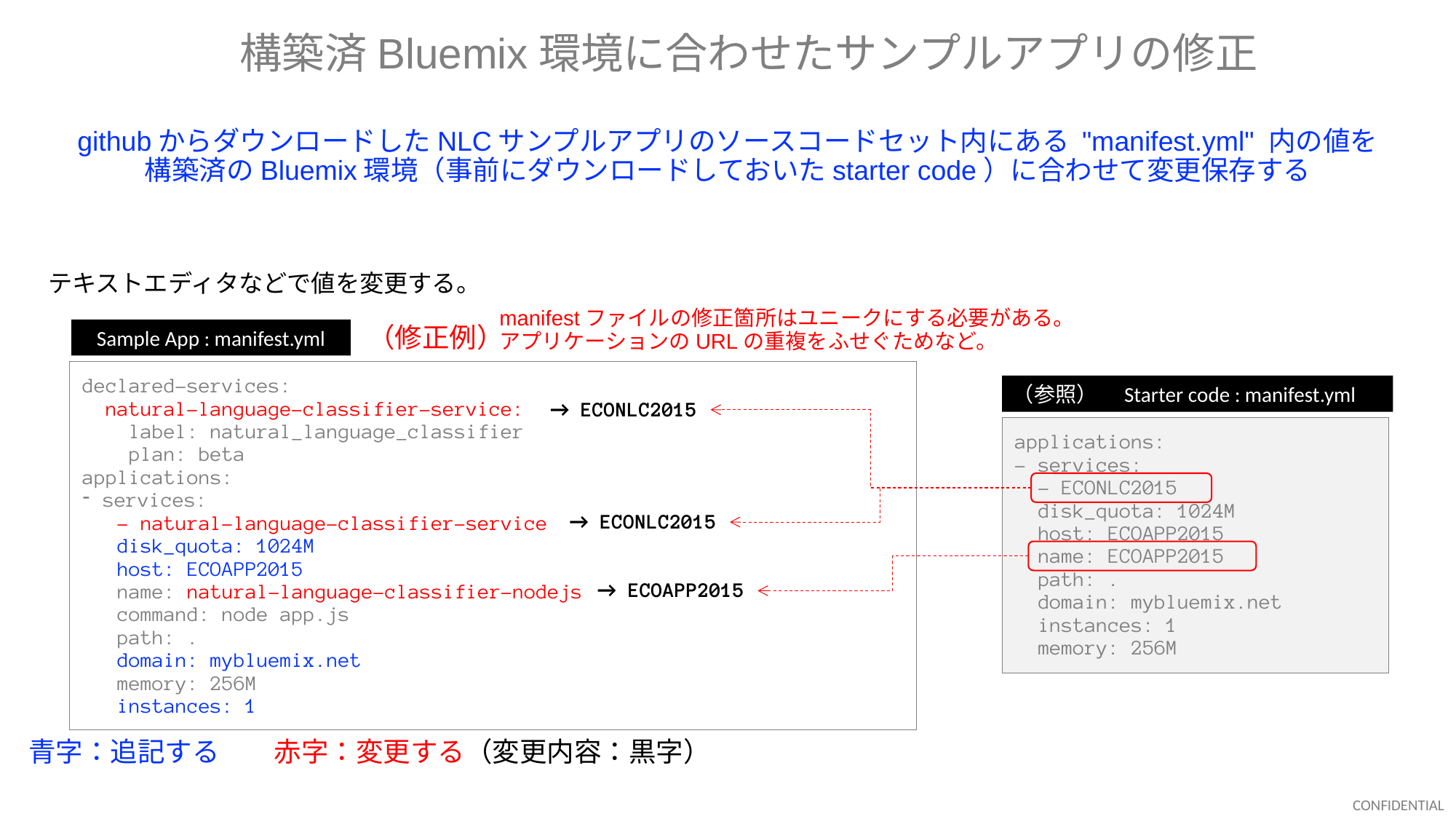

構築済Bluemix環境に合わせたサンプルアプリの修正
githubからダウンロードしたNLCサンプルアプリのソースコードセット内にある "manifest.yml" 内の値を
構築済のBluemix環境（事前にダウンロードしておいたstarter code）に合わせて変更保存する
テキストエディタなどで値を変更する。
manifestファイルの修正箇所はユニークにする必要がある。
アプリケーションのURLの重複をふせぐためなど。
（修正例）
Sample App : manifest.yml
declared-services:
  natural-language-classifier-service:
    label: natural_language_classifier
    plan: beta
applications:
services:
   - natural-language-classifier-service
   disk_quota: 1024M
   host: ECOAPP2015
   name: natural-language-classifier-nodejs
   command: node app.js
   path: .
   domain: mybluemix.net
   memory: 256M
   instances: 1
（参照）　Starter code : manifest.yml
applications:
- services:
  - ECONLC2015
  disk_quota: 1024M
  host: ECOAPP2015
  name: ECOAPP2015
  path: .
  domain: mybluemix.net
  instances: 1
  memory: 256M
→ ECONLC2015

→ ECONLC2015

→ ECOAPP2015
青字：追記する　　赤字：変更する（変更内容：黒字）
CONFIDENTIAL